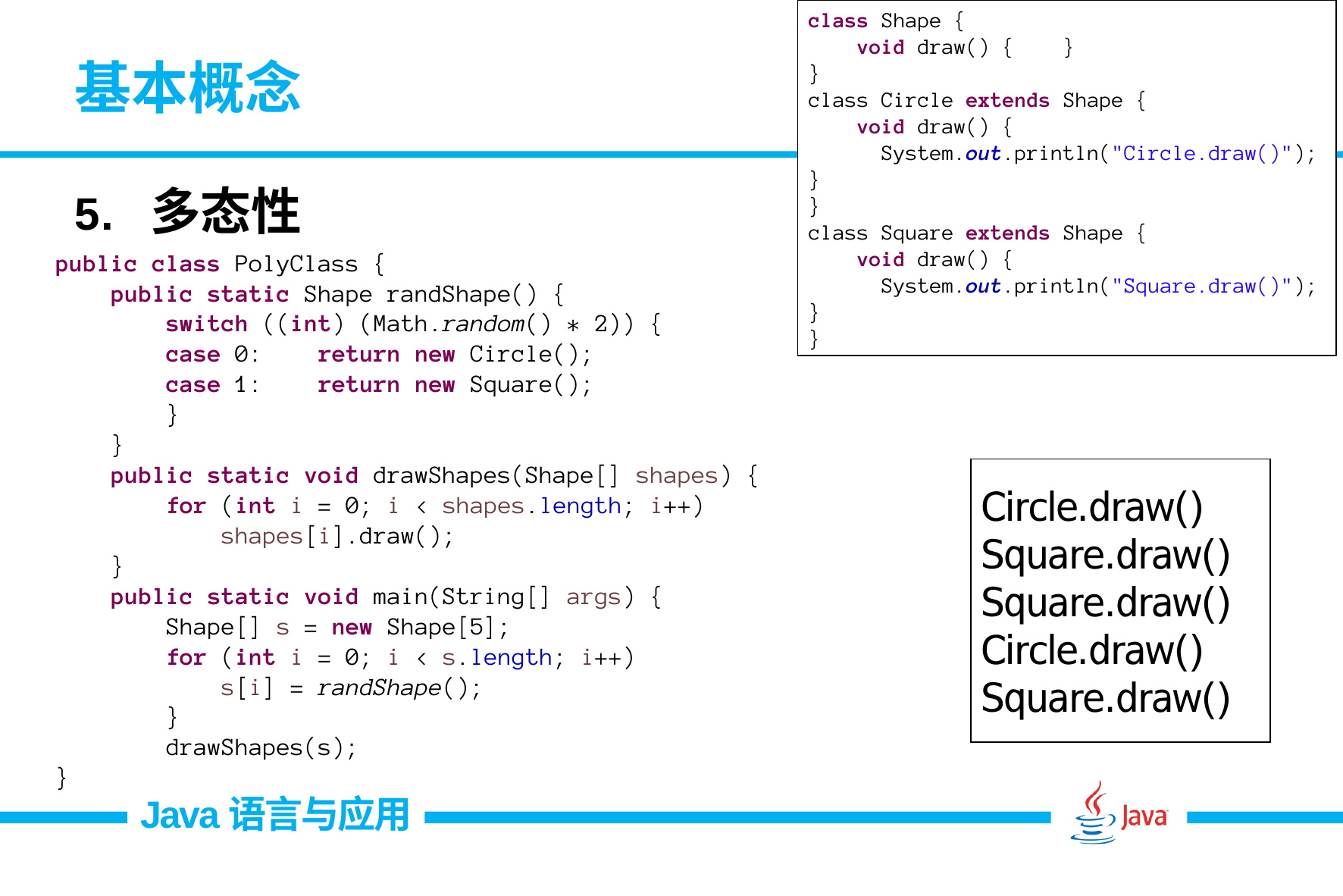

class Shape {    void draw() {    }}class Circle extends Shape {    void draw() {
      System.out.println("Circle.draw()");}}class Square extends Shape {    void draw() {
      System.out.println("Square.draw()");}}
# 基本概念
多态性
public class PolyClass {    public static Shape randShape() {        switch ((int) (Math.random() * 2)) {        case 0:    return new Circle();        case 1:    return new Square();        }    }
    public static void drawShapes(Shape[] shapes) {
        for (int i = 0; i < shapes.length; i++)            shapes[i].draw();    }    public static void main(String[] args) {        Shape[] s = new Shape[5];        for (int i = 0; i < s.length; i++)            s[i] = randShape();        }
        drawShapes(s);
}
Circle.draw()
Square.draw()
Square.draw()
Circle.draw()
Square.draw()
16